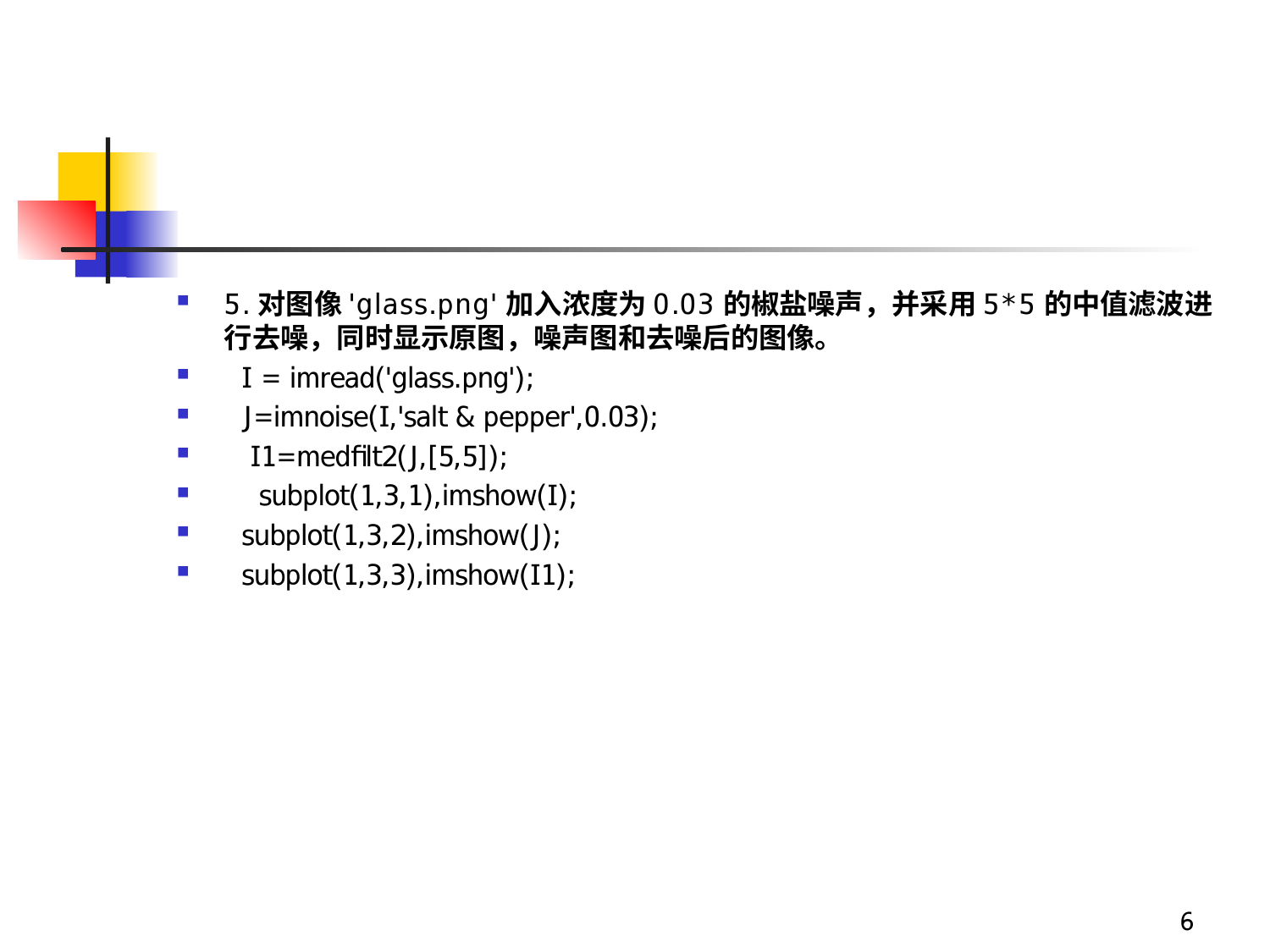

#
5.对图像'glass.png'加入浓度为0.03的椒盐噪声，并采用5*5的中值滤波进行去噪，同时显示原图，噪声图和去噪后的图像。
  I = imread('glass.png');
  J=imnoise(I,'salt & pepper',0.03);
   I1=medfilt2(J,[5,5]);
    subplot(1,3,1),imshow(I);
  subplot(1,3,2),imshow(J);
  subplot(1,3,3),imshow(I1);
6